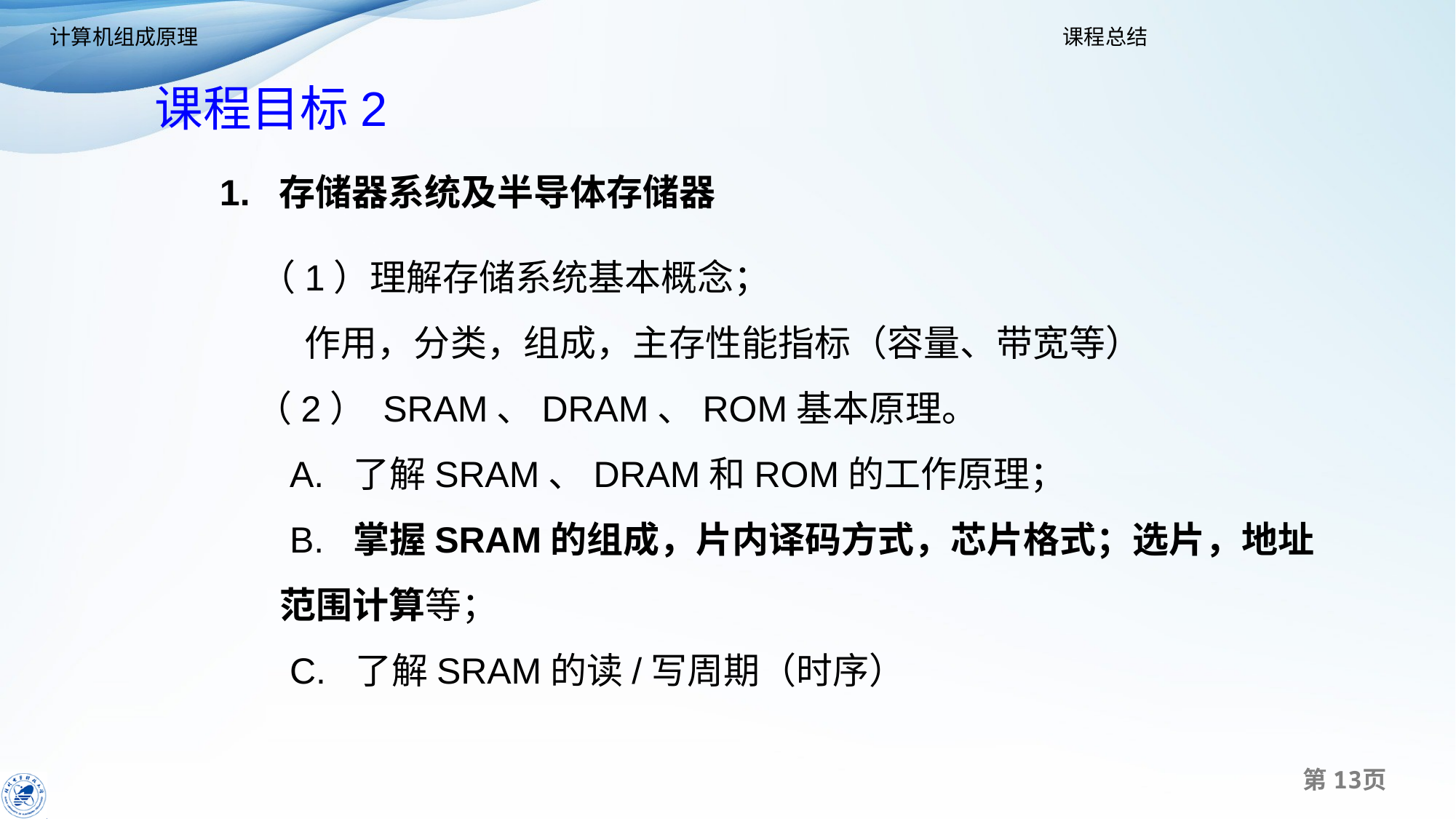

课程目标2
1.  存储器系统及半导体存储器
  （1）理解存储系统基本概念；
       作用，分类，组成，主存性能指标（容量、带宽等）
 （2） SRAM、DRAM、ROM基本原理。
     A.  了解SRAM、DRAM和ROM的工作原理；
     B.  掌握SRAM的组成，片内译码方式，芯片格式；选片，地址范围计算等；
     C.  了解SRAM的读/写周期（时序）